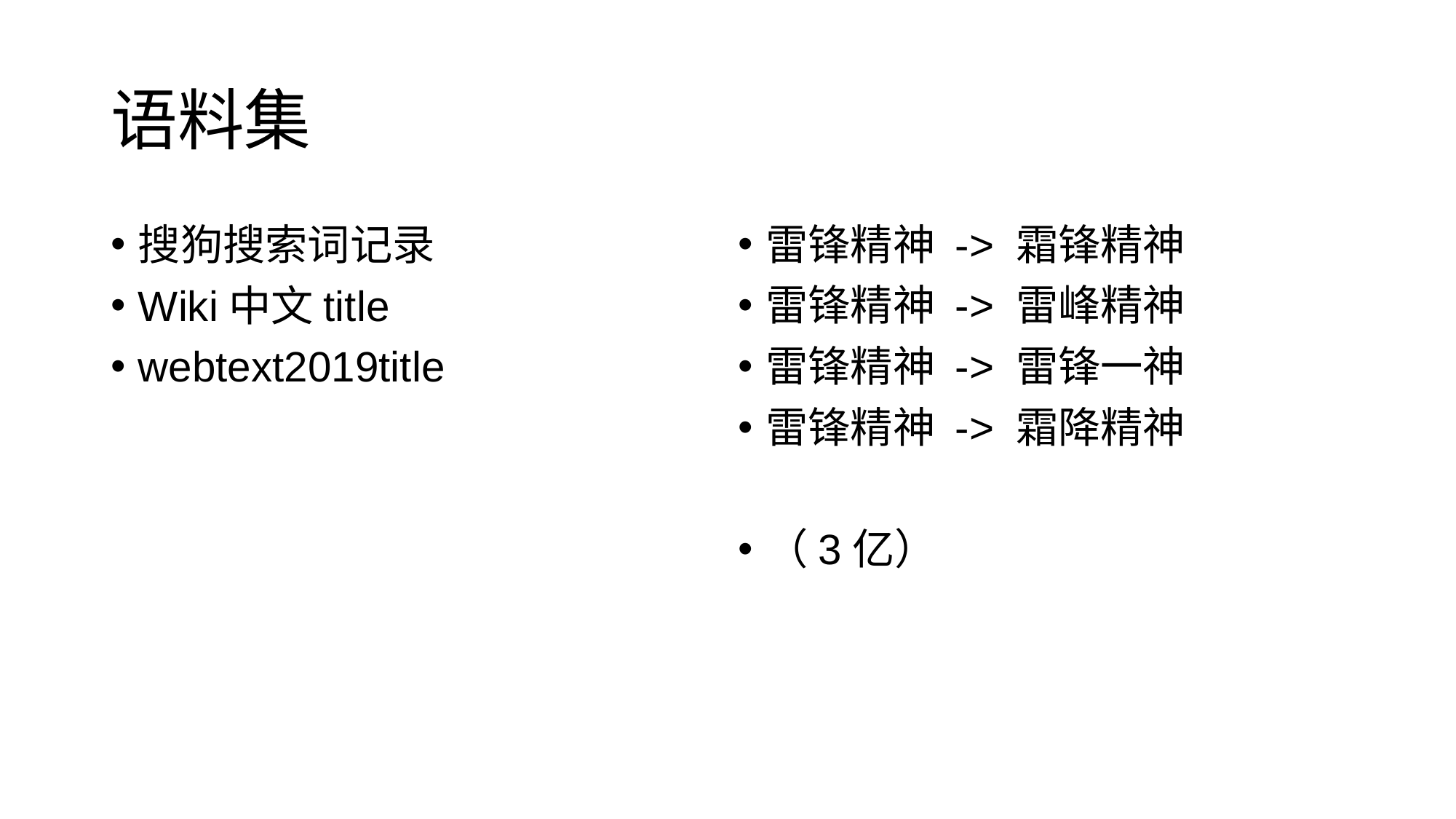

# 语料集
搜狗搜索词记录
Wiki中文title
webtext2019title

雷锋精神 -> 霜锋精神
雷锋精神 -> 雷峰精神
雷锋精神 -> 雷锋一神
雷锋精神 -> 霜降精神

（3亿）